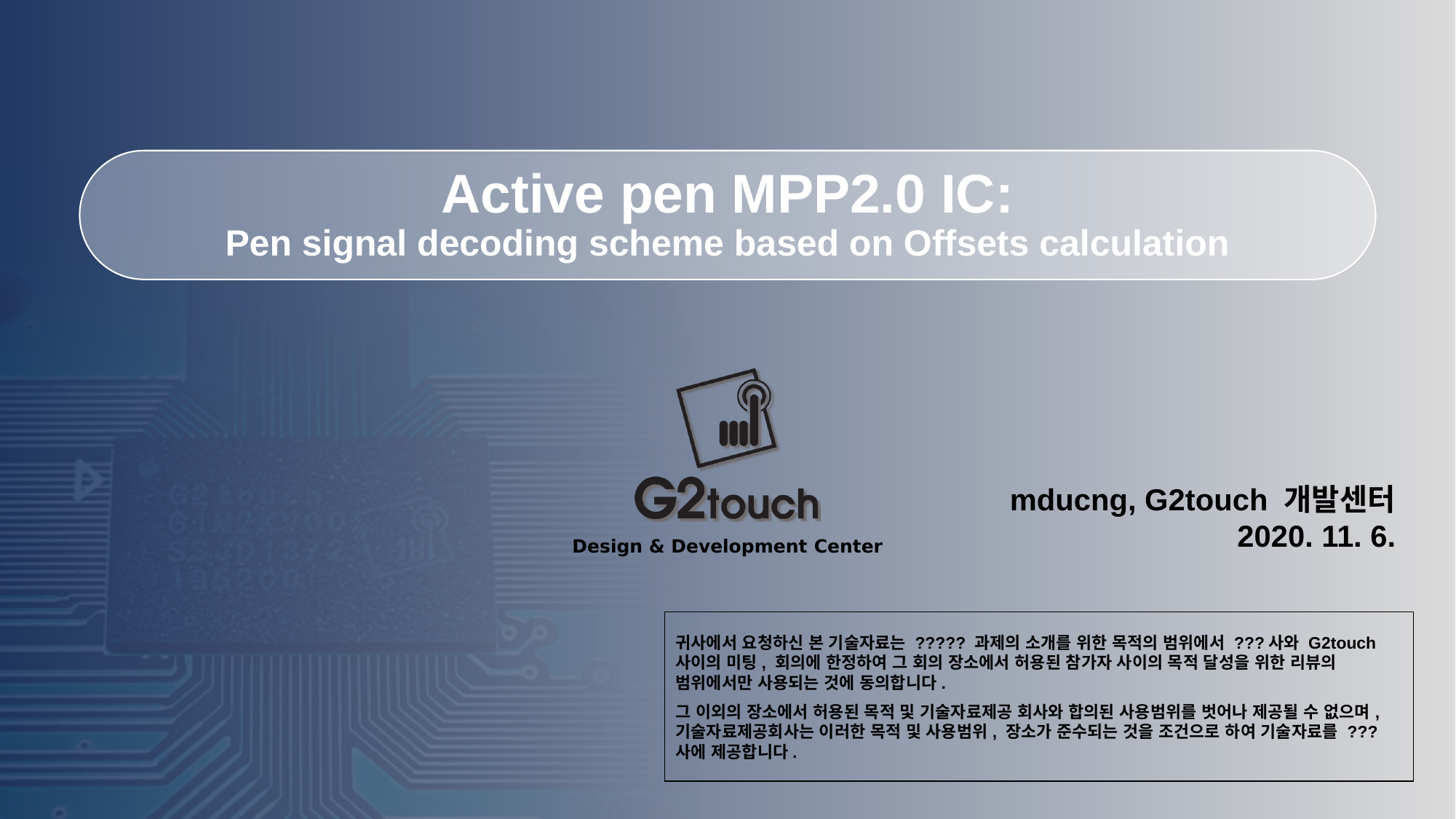

# Active pen MPP2.0 IC: Pen signal decoding scheme based on Offsets calculation
mducng, G2touch 개발센터
2020. 11. 6.
귀사에서 요청하신 본 기술자료는 ????? 과제의 소개를 위한 목적의 범위에서 ???사와 G2touch 사이의 미팅, 회의에 한정하여 그 회의 장소에서 허용된 참가자 사이의 목적 달성을 위한 리뷰의 범위에서만 사용되는 것에 동의합니다.
그 이외의 장소에서 허용된 목적 및 기술자료제공 회사와 합의된 사용범위를 벗어나 제공될 수 없으며, 기술자료제공회사는 이러한 목적 및 사용범위, 장소가 준수되는 것을 조건으로 하여 기술자료를 ???사에 제공합니다.